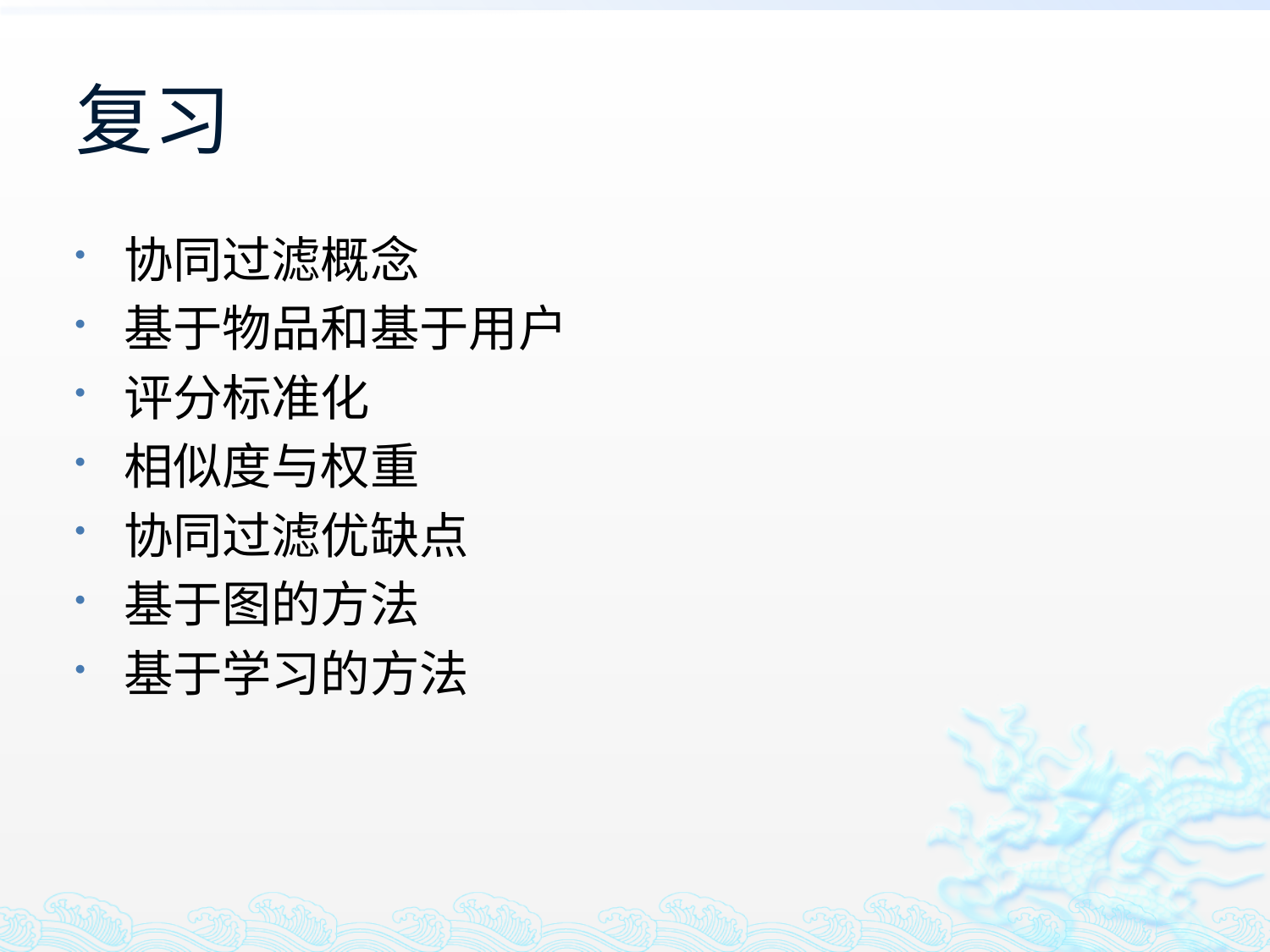

# 复习
协同过滤概念
基于物品和基于用户
评分标准化
相似度与权重
协同过滤优缺点
基于图的方法
基于学习的方法